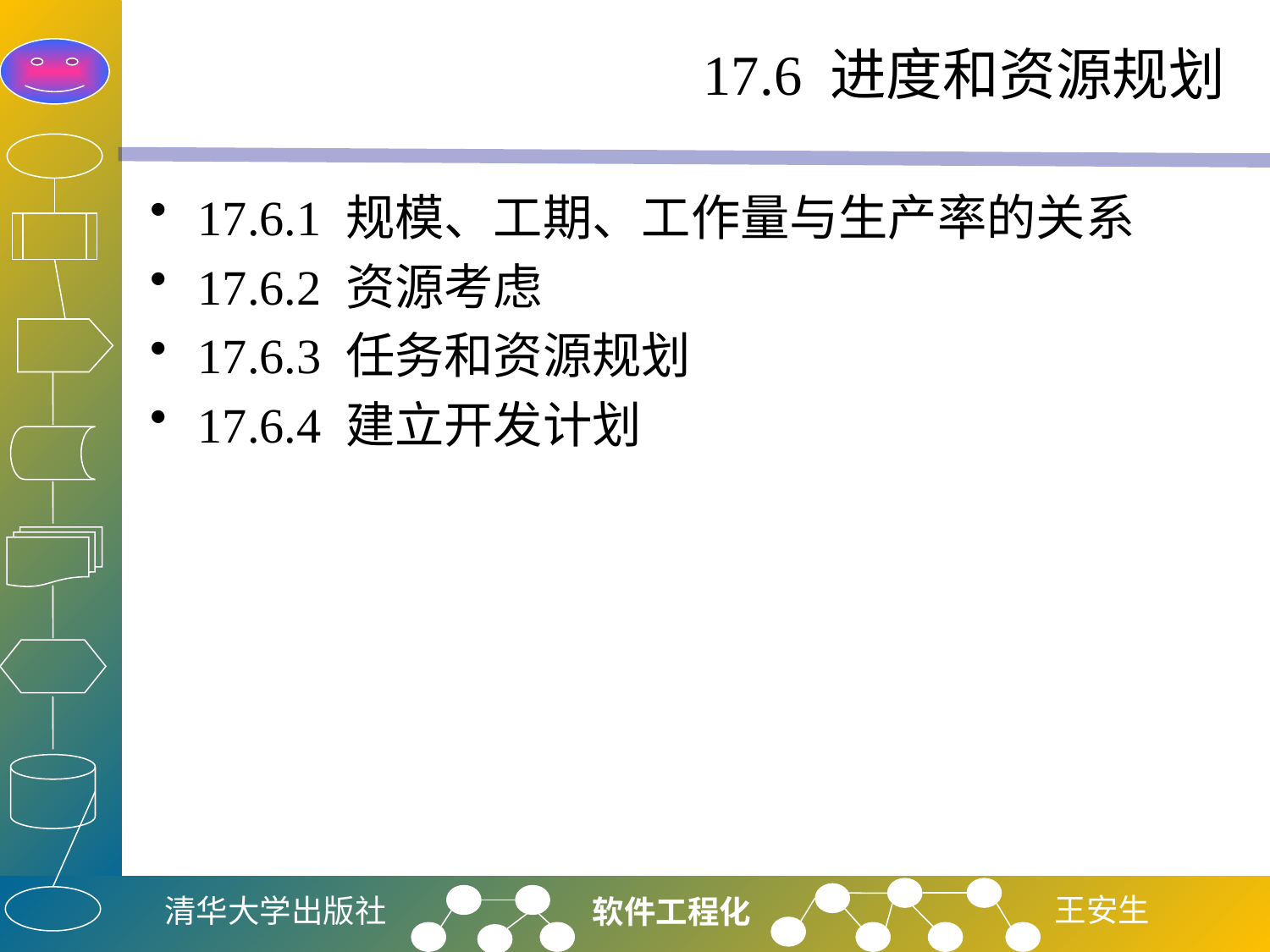

# 17.6 进度和资源规划
17.6.1 规模、工期、工作量与生产率的关系
17.6.2 资源考虑
17.6.3 任务和资源规划
17.6.4 建立开发计划